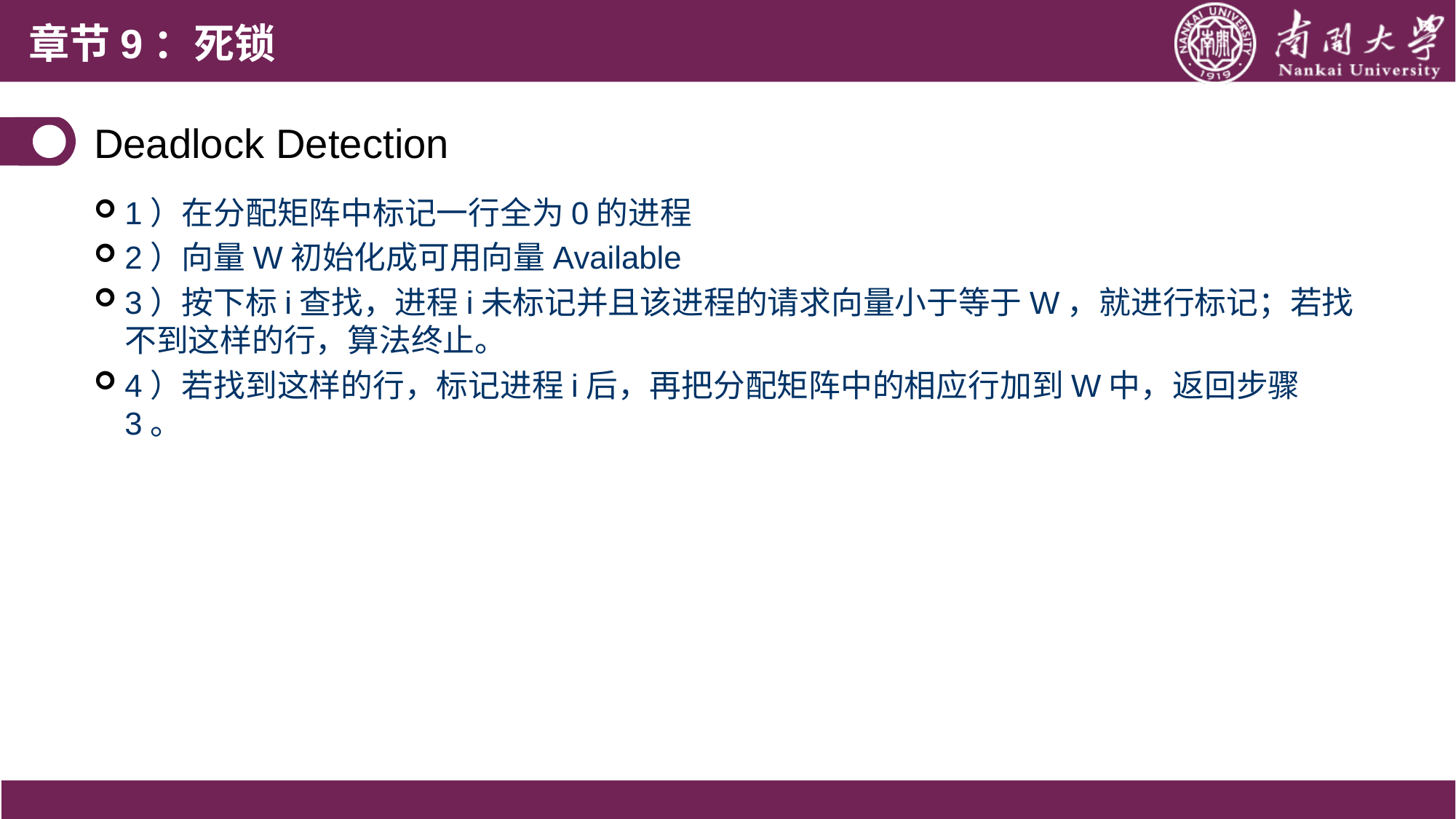

# Deadlock Detection
1）在分配矩阵中标记一行全为0的进程
2）向量W初始化成可用向量Available
3）按下标i查找，进程i未标记并且该进程的请求向量小于等于W，就进行标记；若找不到这样的行，算法终止。
4）若找到这样的行，标记进程i后，再把分配矩阵中的相应行加到W中，返回步骤3。